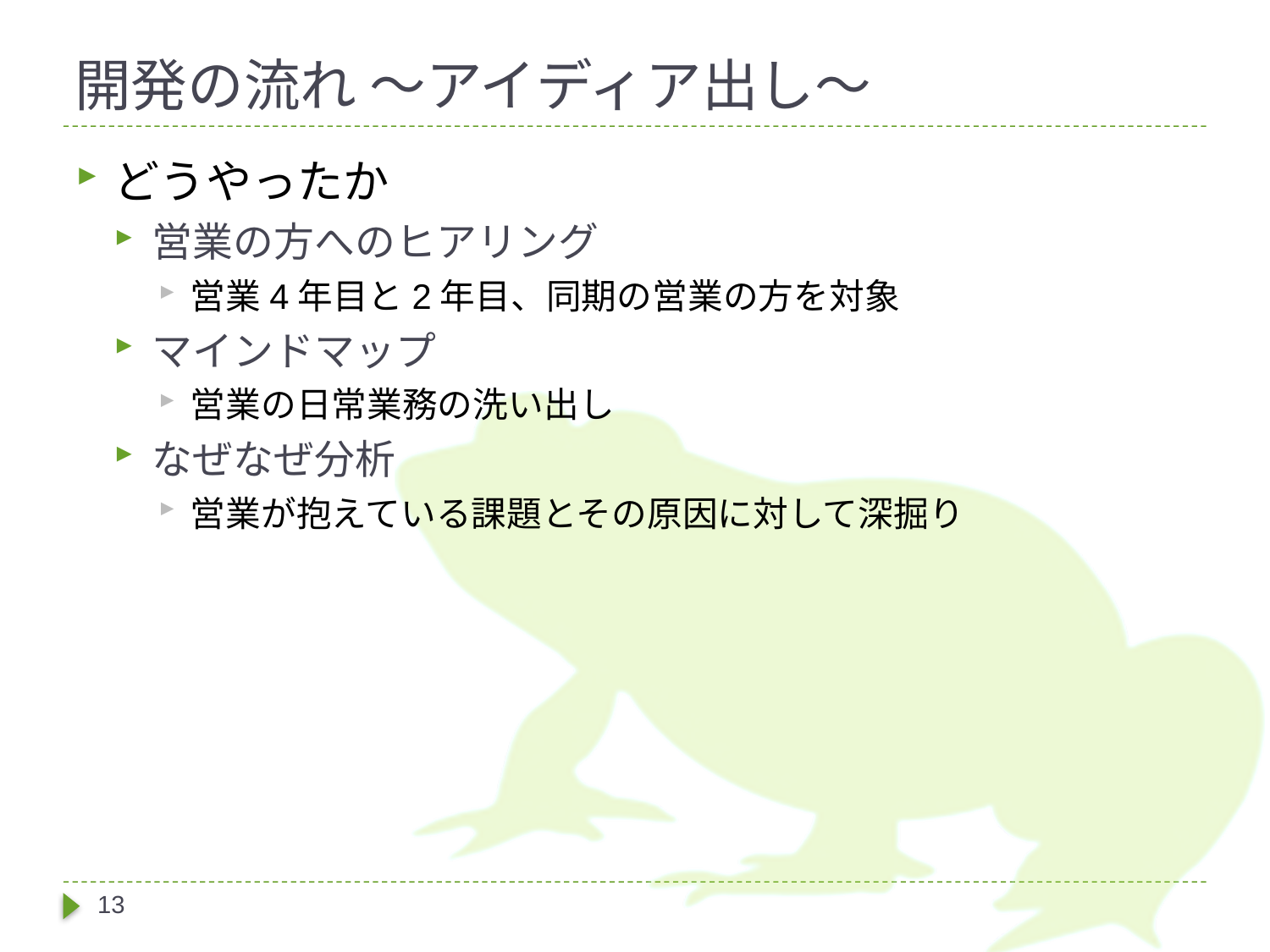

# 開発の流れ ～アイディア出し～
どうやったか
営業の方へのヒアリング
営業4年目と2年目、同期の営業の方を対象
マインドマップ
営業の日常業務の洗い出し
なぜなぜ分析
営業が抱えている課題とその原因に対して深掘り
13